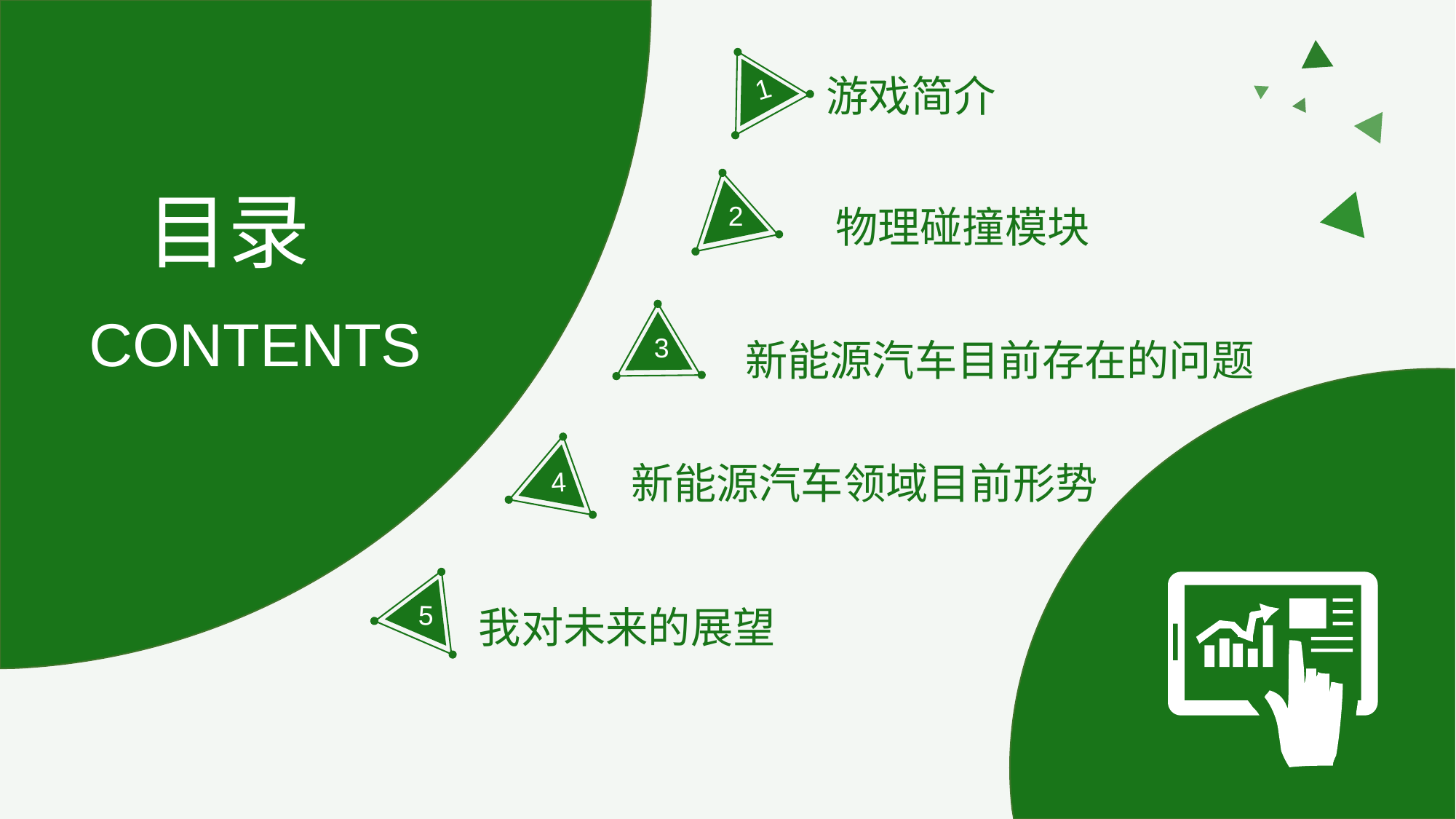

目录
CONTENTS

1
游戏简介

2
物理碰撞模块

3
新能源汽车目前存在的问题

4
新能源汽车领域目前形势

5
我对未来的展望